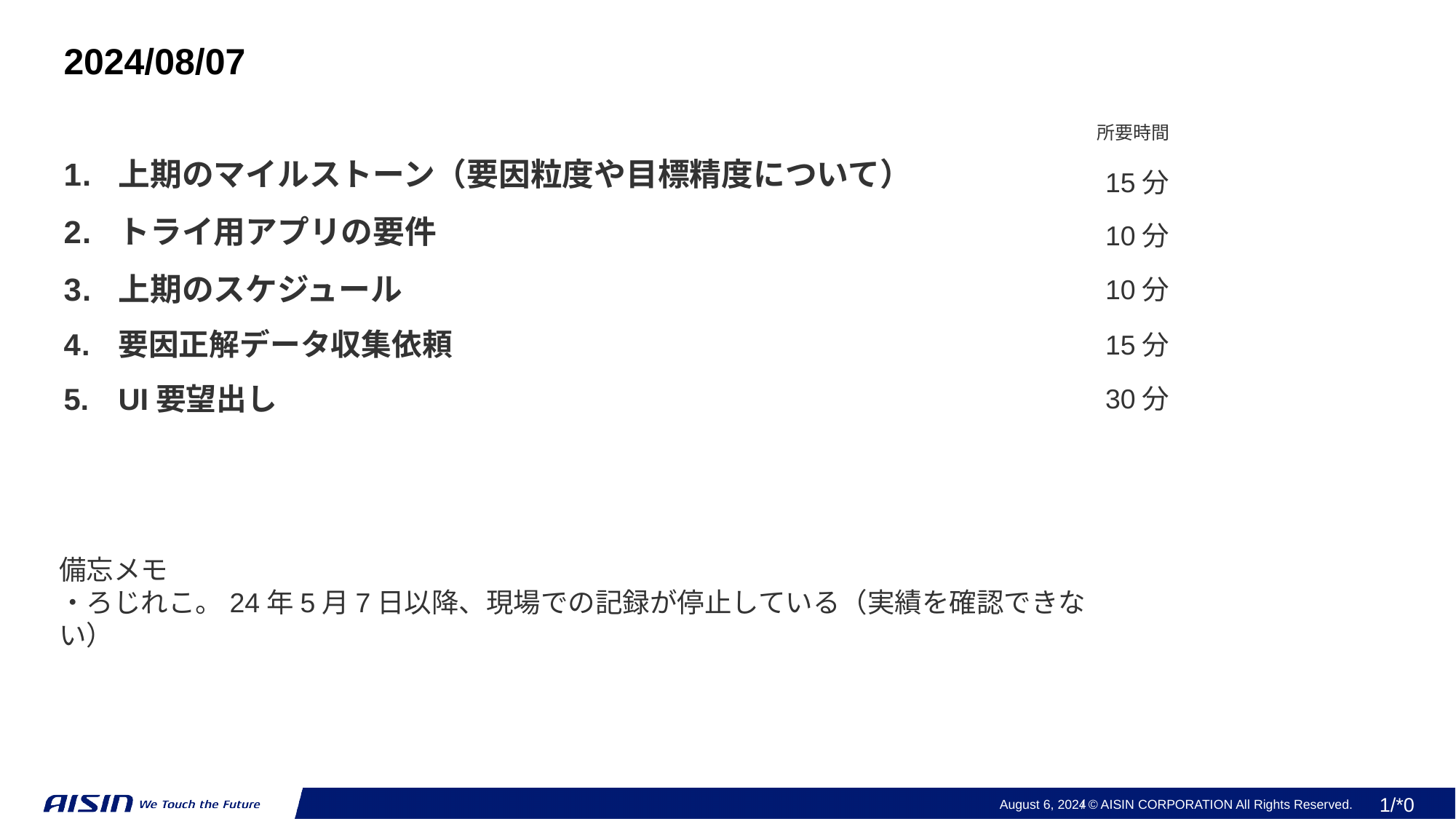

2024/08/07

上期のマイルストーン（要因粒度や目標精度について）
トライ用アプリの要件
上期のスケジュール
要因正解データ収集依頼
UI要望出し

所要時間
15分
10分
10分
15分
30分
備忘メモ
・ろじれこ。24年5月7日以降、現場での記録が停止している（実績を確認できない）
August 6, 2024